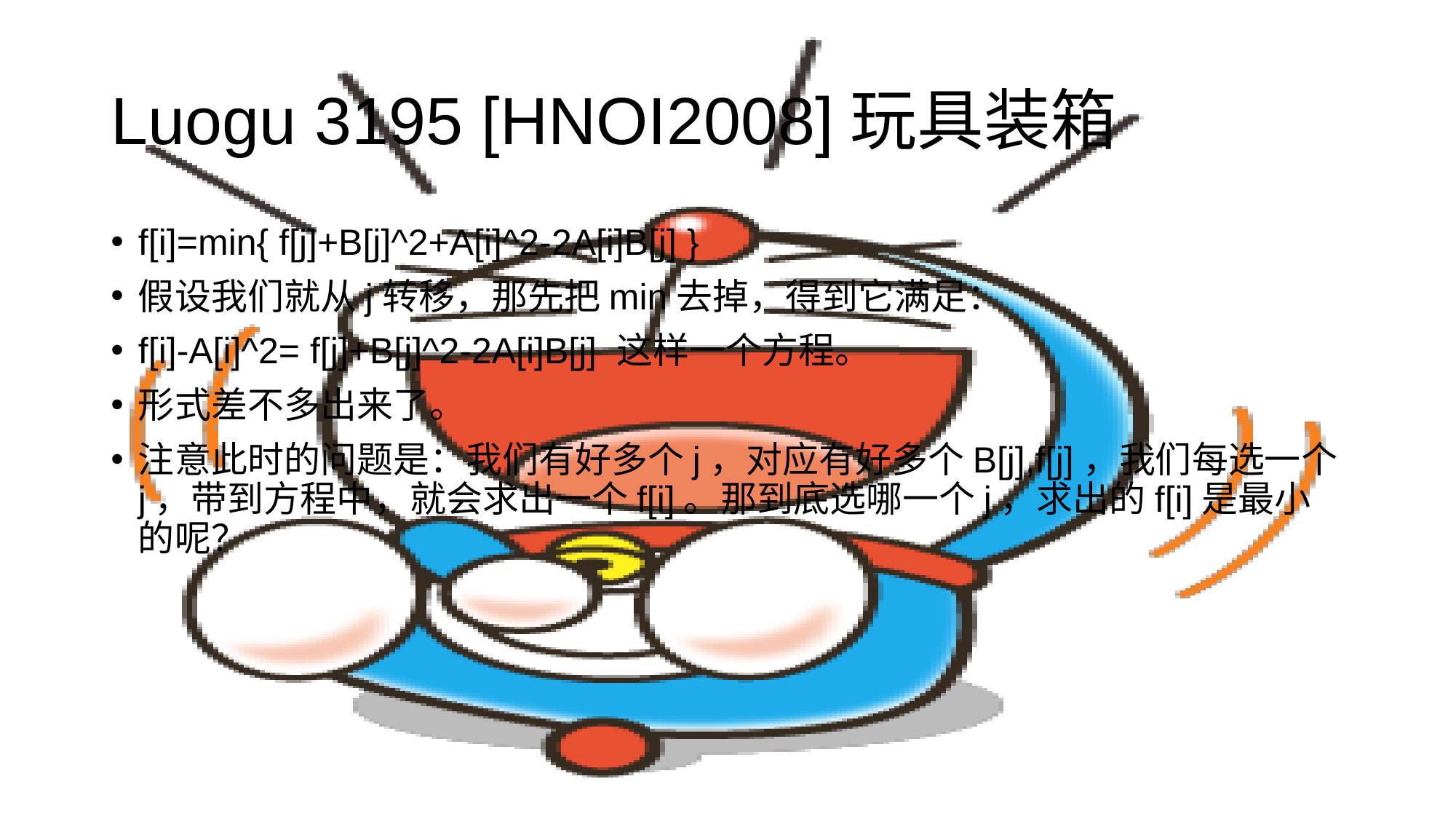

# Luogu 3195 [HNOI2008]玩具装箱
f[i]=min{ f[j]+B[j]^2+A[i]^2-2A[i]B[j] }
假设我们就从j转移，那先把min去掉，得到它满足：
f[i]-A[i]^2= f[j]+B[j]^2-2A[i]B[j] 这样一个方程。
形式差不多出来了。
注意此时的问题是：我们有好多个j，对应有好多个B[j],f[j]，我们每选一个j，带到方程中，就会求出一个f[i]。那到底选哪一个j，求出的f[i]是最小的呢？